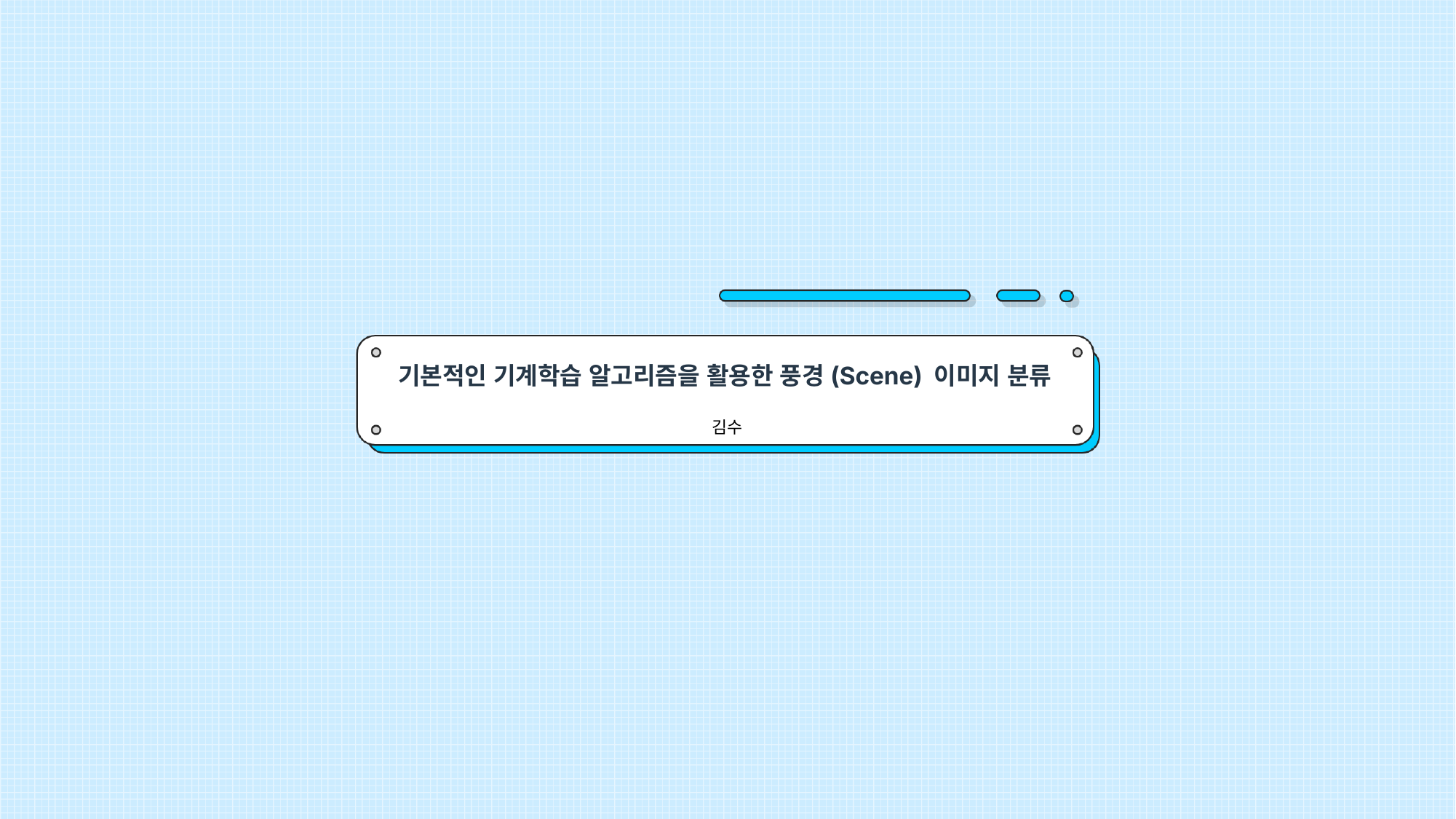

# 기본적인 기계학습 알고리즘을 활용한 풍경(Scene) 이미지 분류
김수